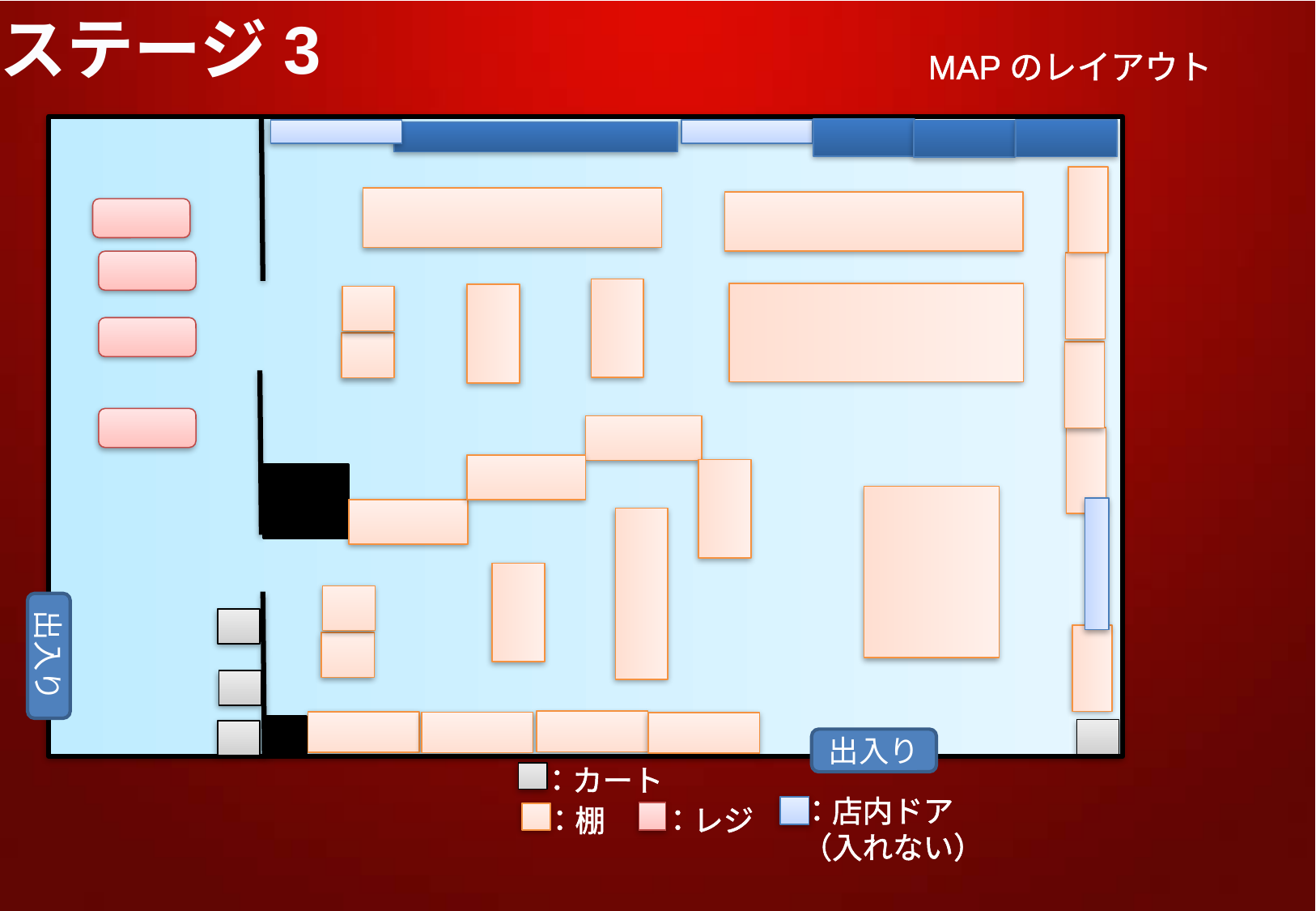

ステージ3
MAPのレイアウト

出入り
出入り

：カート

：店内ドア
（入れない）
：レジ
：棚